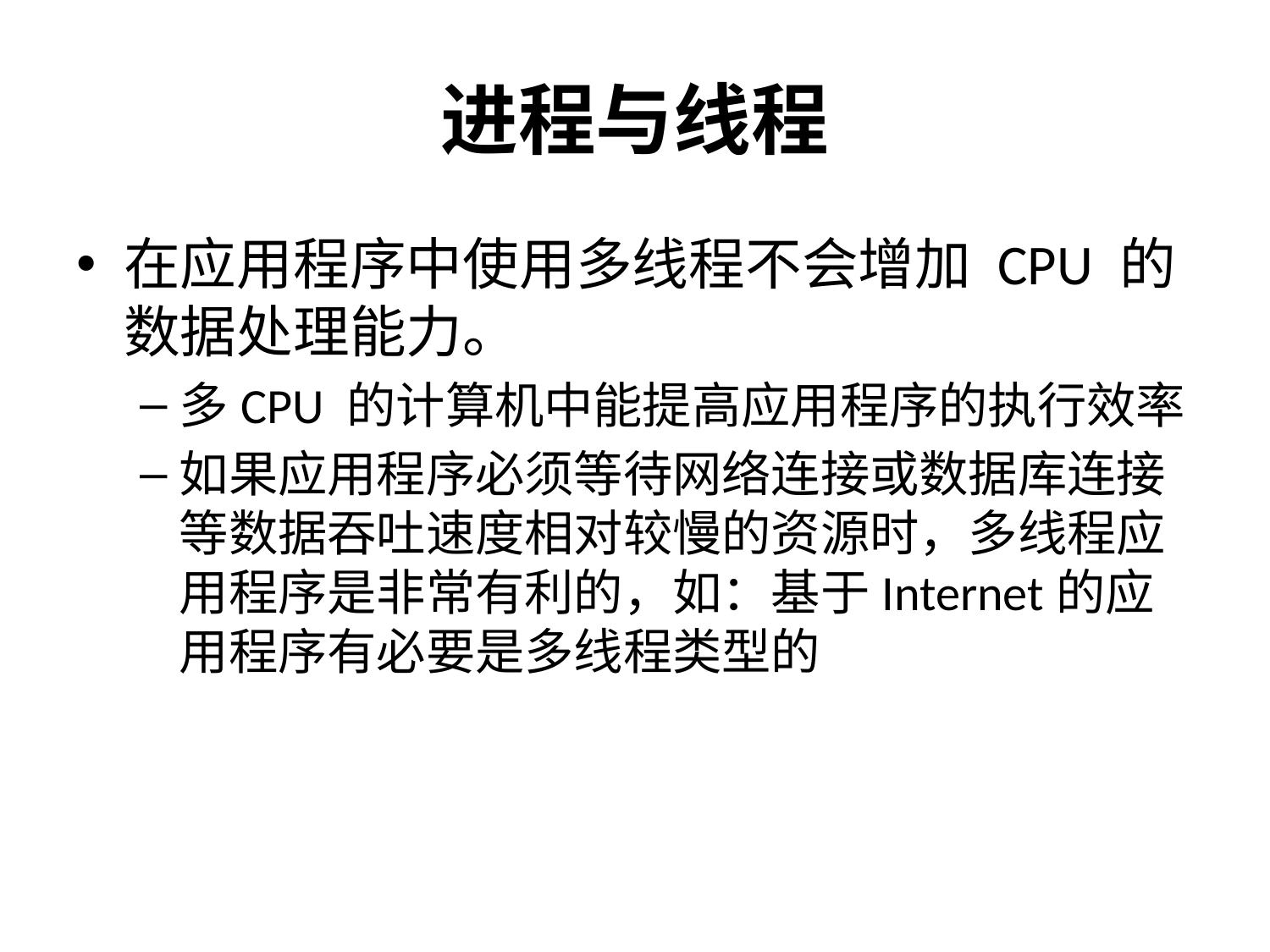

# 进程与线程
在应用程序中使用多线程不会增加 CPU 的数据处理能力。
多CPU 的计算机中能提高应用程序的执行效率
如果应用程序必须等待网络连接或数据库连接等数据吞吐速度相对较慢的资源时，多线程应用程序是非常有利的，如：基于Internet的应用程序有必要是多线程类型的